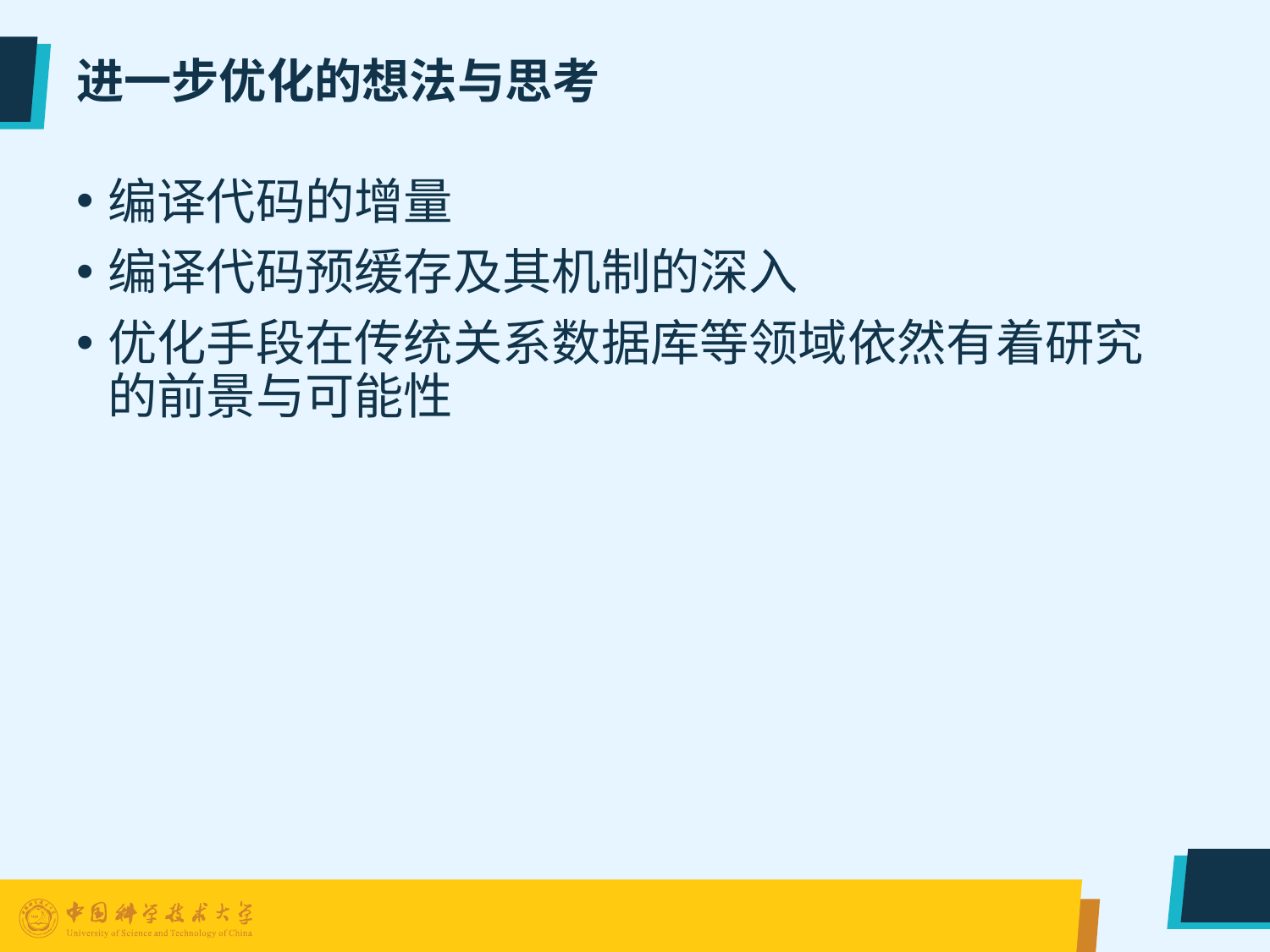

# 进一步优化的想法与思考
编译代码的增量
编译代码预缓存及其机制的深入
优化手段在传统关系数据库等领域依然有着研究的前景与可能性